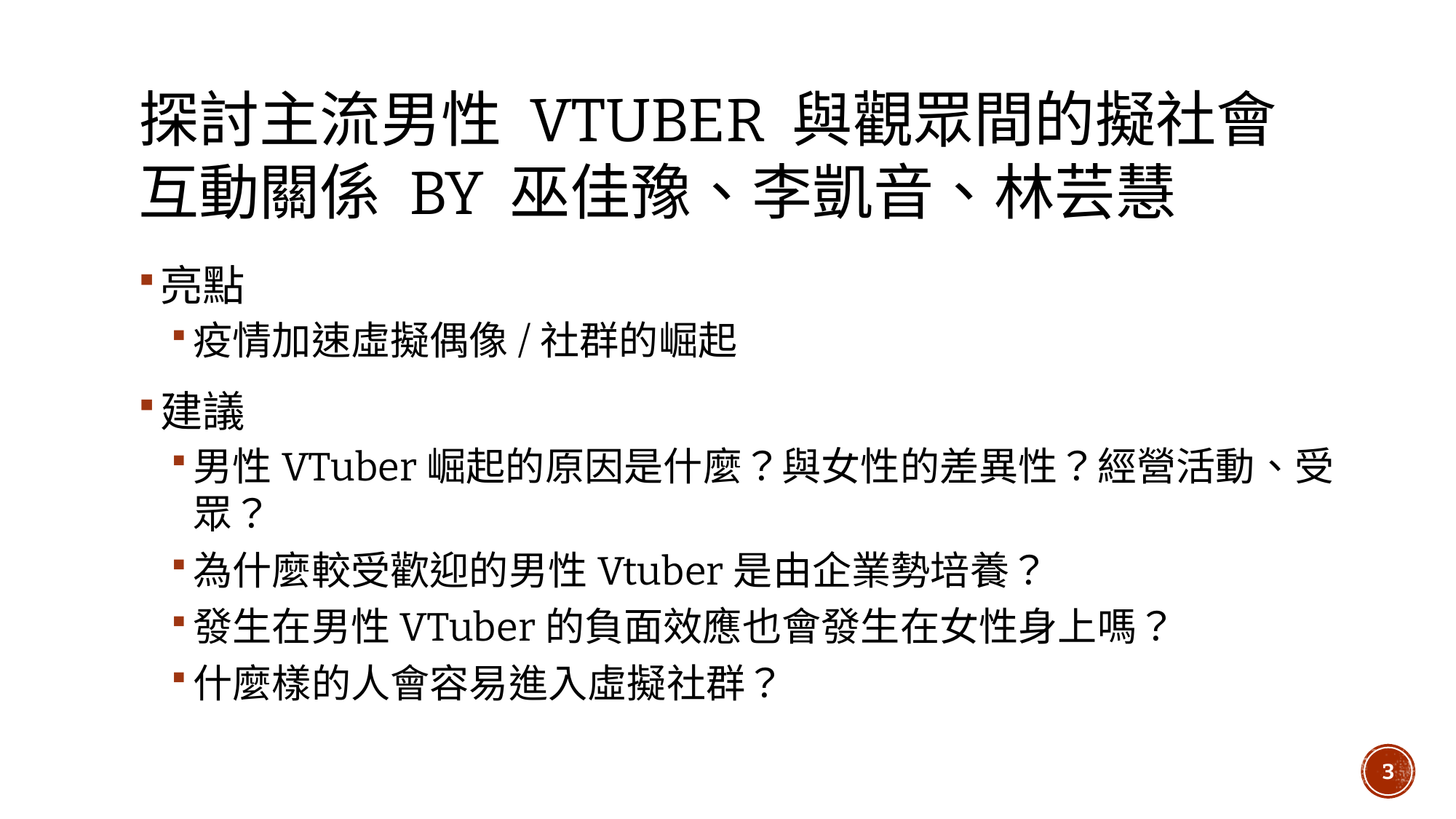

# 探討主流男性 VTuber 與觀眾間的擬社會互動關係 BY 巫佳豫、李凱音、林芸慧
亮點
疫情加速虛擬偶像/社群的崛起
建議
男性VTuber崛起的原因是什麼？與女性的差異性？經營活動、受眾？
為什麼較受歡迎的男性Vtuber是由企業勢培養？
發生在男性VTuber的負面效應也會發生在女性身上嗎？
什麼樣的人會容易進入虛擬社群？
3